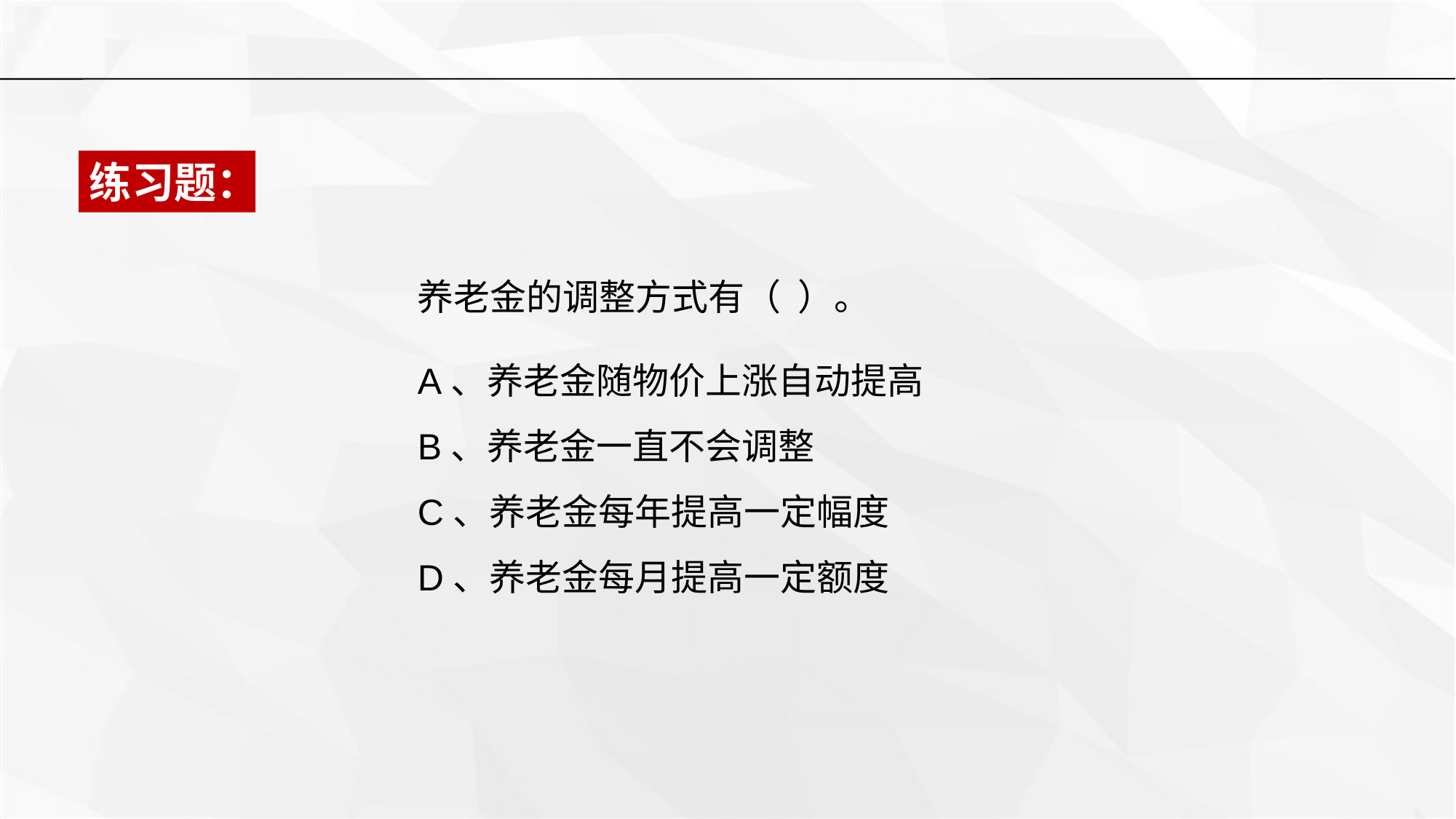

练习题：
养老金的调整方式有（  ）。
A、养老金随物价上涨自动提高
B、养老金一直不会调整
C、养老金每年提高一定幅度
D、养老金每月提高一定额度